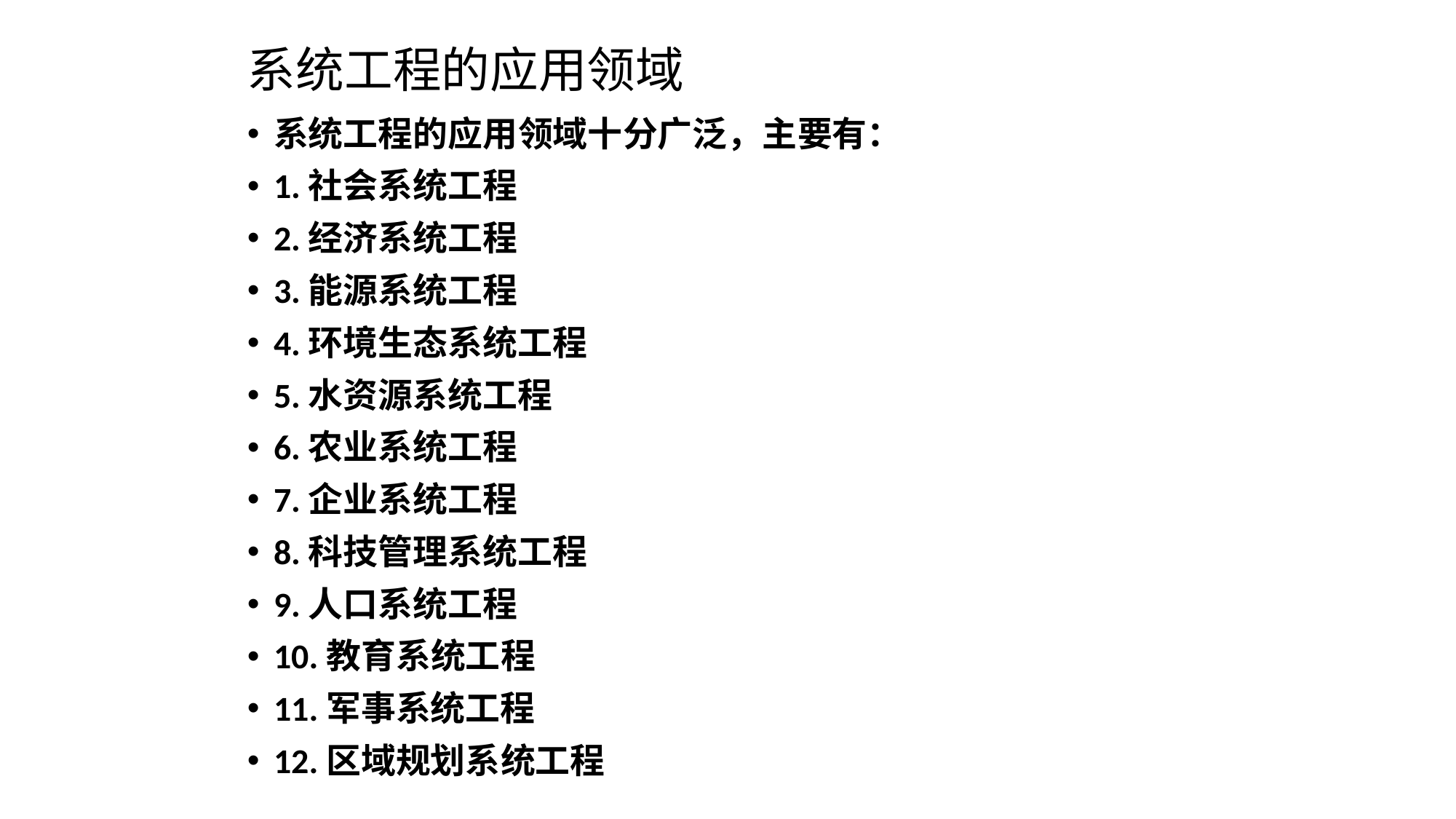

# 系统工程的应用领域
系统工程的应用领域十分广泛，主要有：
1.社会系统工程
2.经济系统工程
3.能源系统工程
4.环境生态系统工程
5.水资源系统工程
6.农业系统工程
7.企业系统工程
8.科技管理系统工程
9.人口系统工程
10.教育系统工程
11.军事系统工程
12.区域规划系统工程